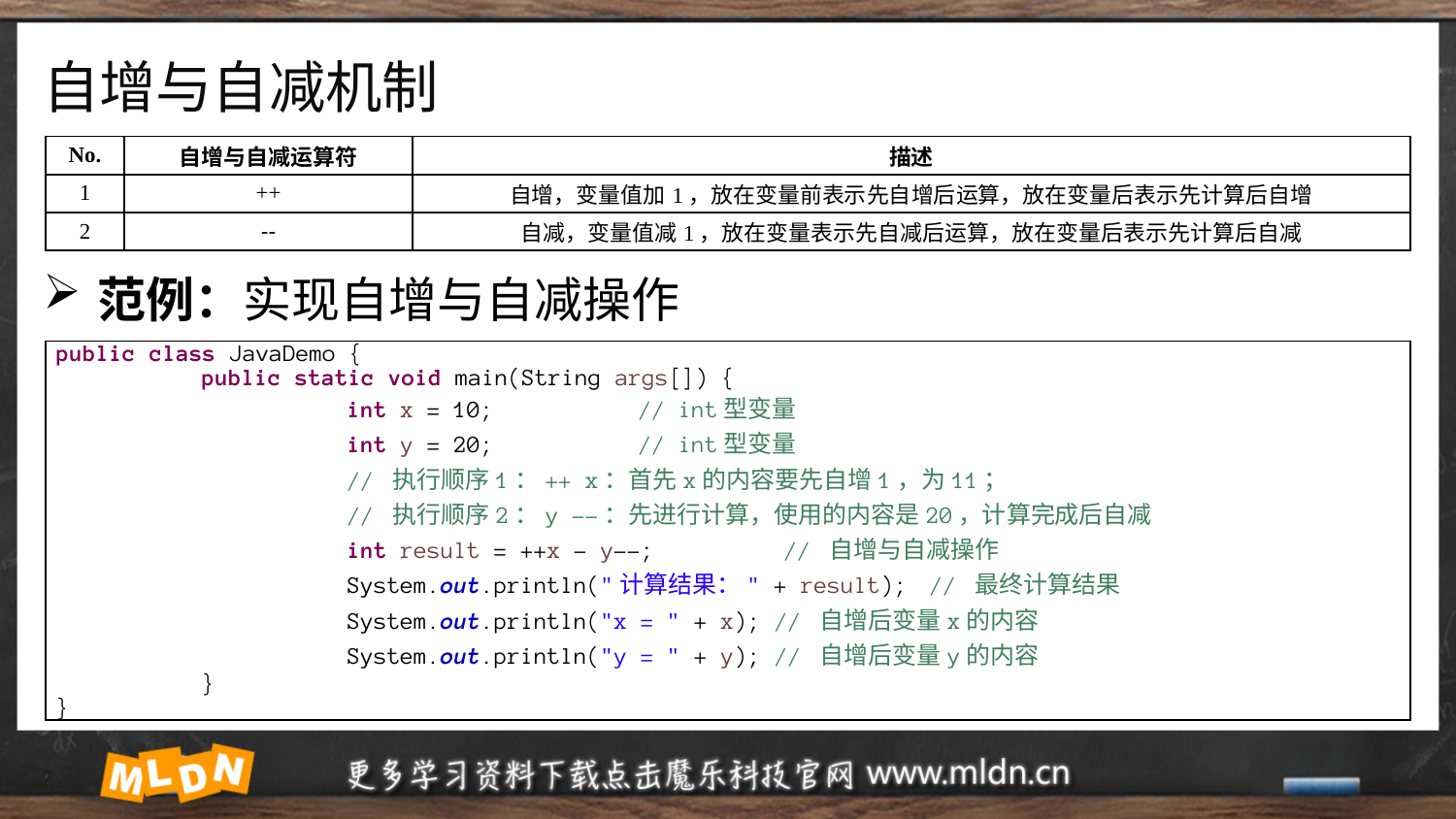

# 自增与自减机制
| No. | 自增与自减运算符 | 描述 |
| --- | --- | --- |
| 1 | ++ | 自增，变量值加1，放在变量前表示先自增后运算，放在变量后表示先计算后自增 |
| 2 | -- | 自减，变量值减1，放在变量表示先自减后运算，放在变量后表示先计算后自减 |
范例：实现自增与自减操作
| public class JavaDemo { public static void main(String args[]) { int x = 10; // int型变量 int y = 20; // int型变量 // 执行顺序1：++ x：首先x的内容要先自增1，为11； // 执行顺序2：y --：先进行计算，使用的内容是20，计算完成后自减 int result = ++x - y--; // 自增与自减操作 System.out.println("计算结果：" + result); // 最终计算结果 System.out.println("x = " + x); // 自增后变量x的内容 System.out.println("y = " + y); // 自增后变量y的内容 } } |
| --- |